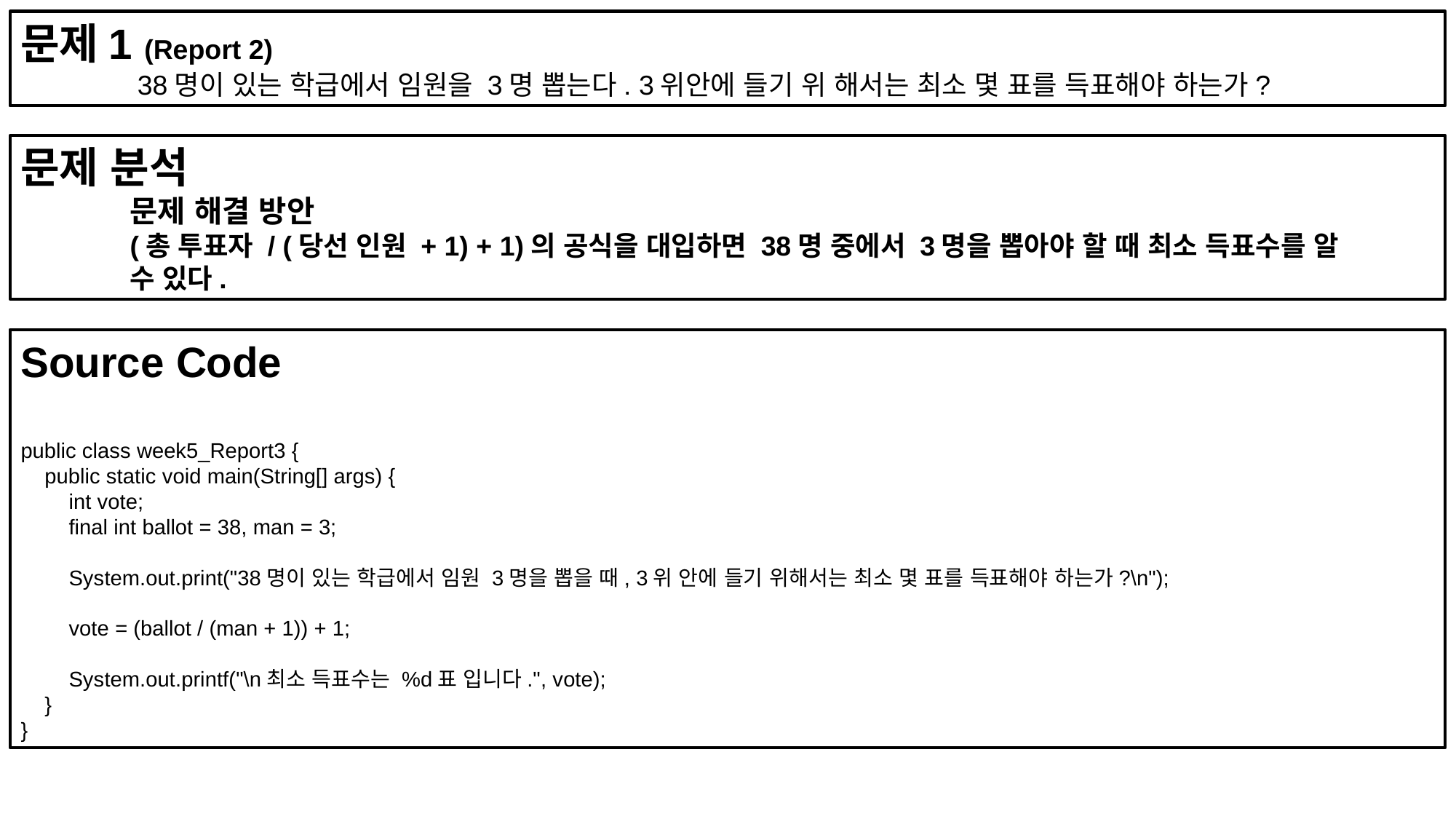

문제1 (Report 2)
	 38명이 있는 학급에서 임원을 3명 뽑는다. 3위안에 들기 위 해서는 최소 몇 표를 득표해야 하는가?
문제 분석
	문제 해결 방안
	(총 투표자 / (당선 인원 + 1) + 1)의 공식을 대입하면 38명 중에서 3명을 뽑아야 할 때 최소 득표수를 알 	수 있다.
Source Code

public class week5_Report3 {
    public static void main(String[] args) {
        int vote;
        final int ballot = 38, man = 3;

        System.out.print("38명이 있는 학급에서 임원 3명을 뽑을 때, 3위 안에 들기 위해서는 최소 몇 표를 득표해야 하는가?\n");

        vote = (ballot / (man + 1)) + 1;

        System.out.printf("\n최소 득표수는 %d표 입니다.", vote);
    }
}